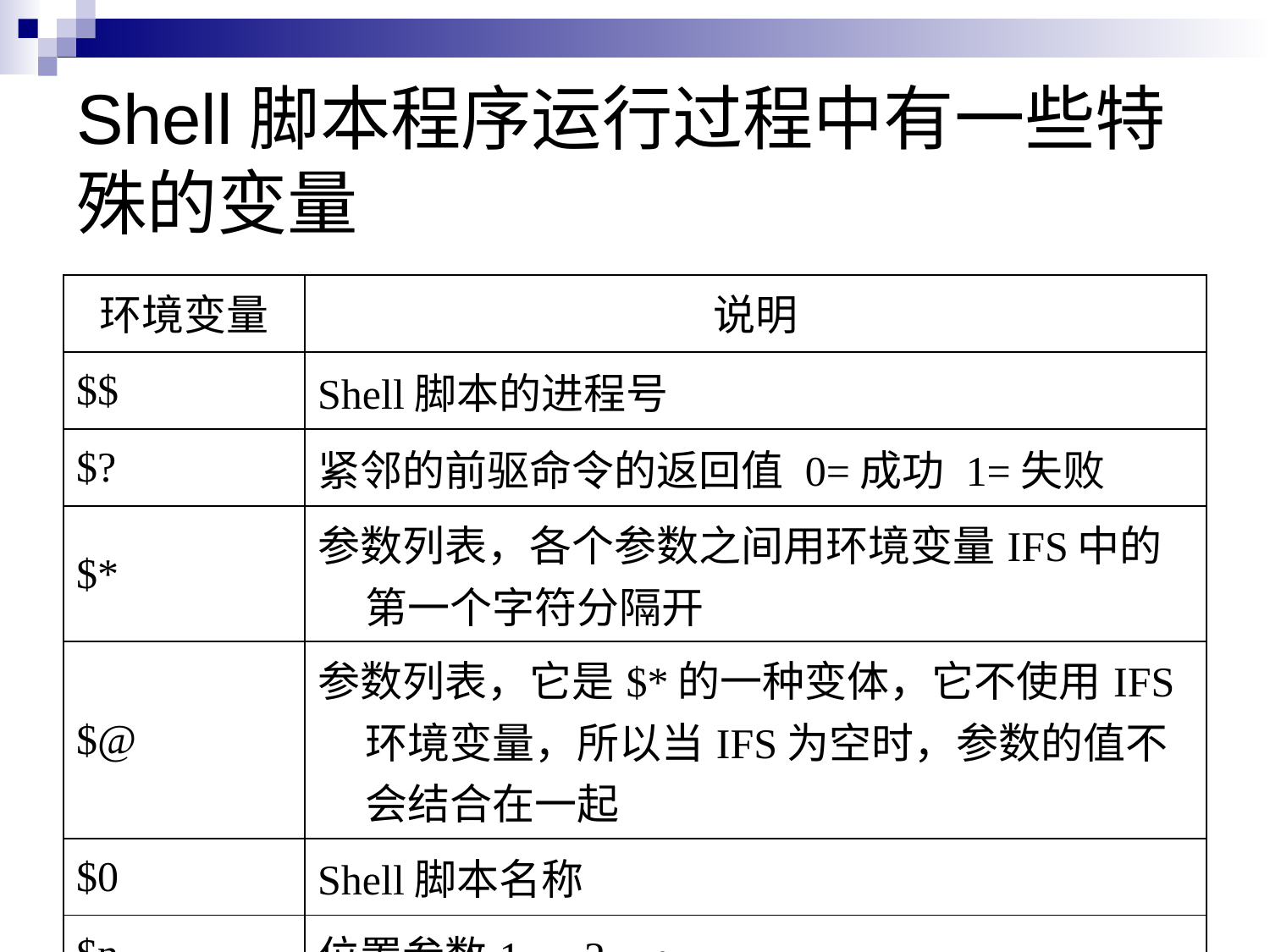

# Shell脚本程序运行过程中有一些特殊的变量
| 环境变量 | 说明 |
| --- | --- |
| $$ | Shell脚本的进程号 |
| $? | 紧邻的前驱命令的返回值 0=成功 1=失败 |
| $\* | 参数列表，各个参数之间用环境变量IFS中的第一个字符分隔开 |
| $@ | 参数列表，它是$\*的一种变体，它不使用IFS环境变量，所以当IFS为空时，参数的值不会结合在一起 |
| $0 | Shell脚本名称 |
| $n | 位置参数1，2…n |